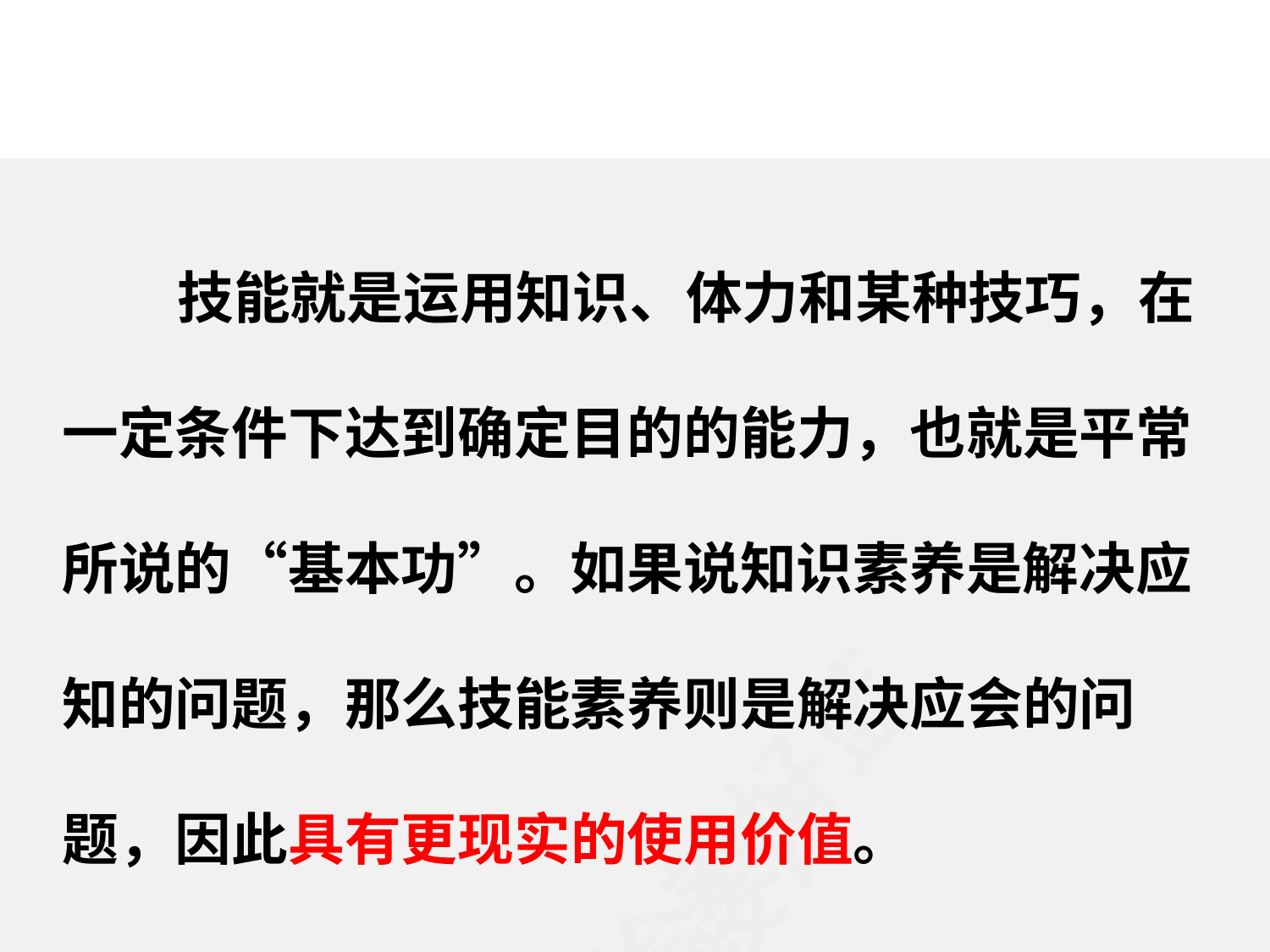

技能就是运用知识、体力和某种技巧，在一定条件下达到确定目的的能力，也就是平常所说的“基本功”。如果说知识素养是解决应知的问题，那么技能素养则是解决应会的问题，因此具有更现实的使用价值。